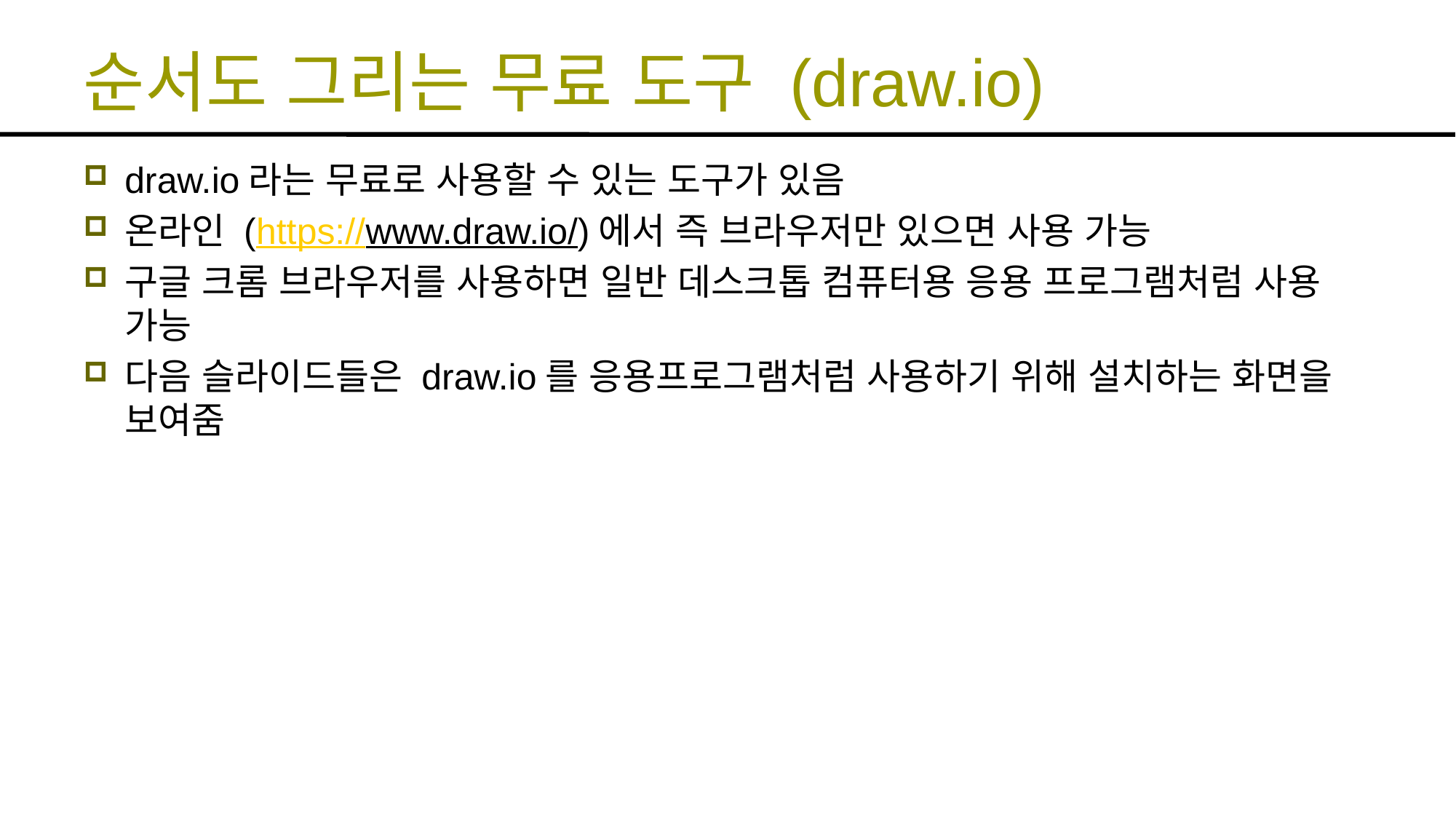

# 순서도 그리는 무료 도구 (draw.io)
draw.io라는 무료로 사용할 수 있는 도구가 있음
온라인 (https://www.draw.io/)에서 즉 브라우저만 있으면 사용 가능
구글 크롬 브라우저를 사용하면 일반 데스크톱 컴퓨터용 응용 프로그램처럼 사용 가능
다음 슬라이드들은 draw.io를 응용프로그램처럼 사용하기 위해 설치하는 화면을 보여줌